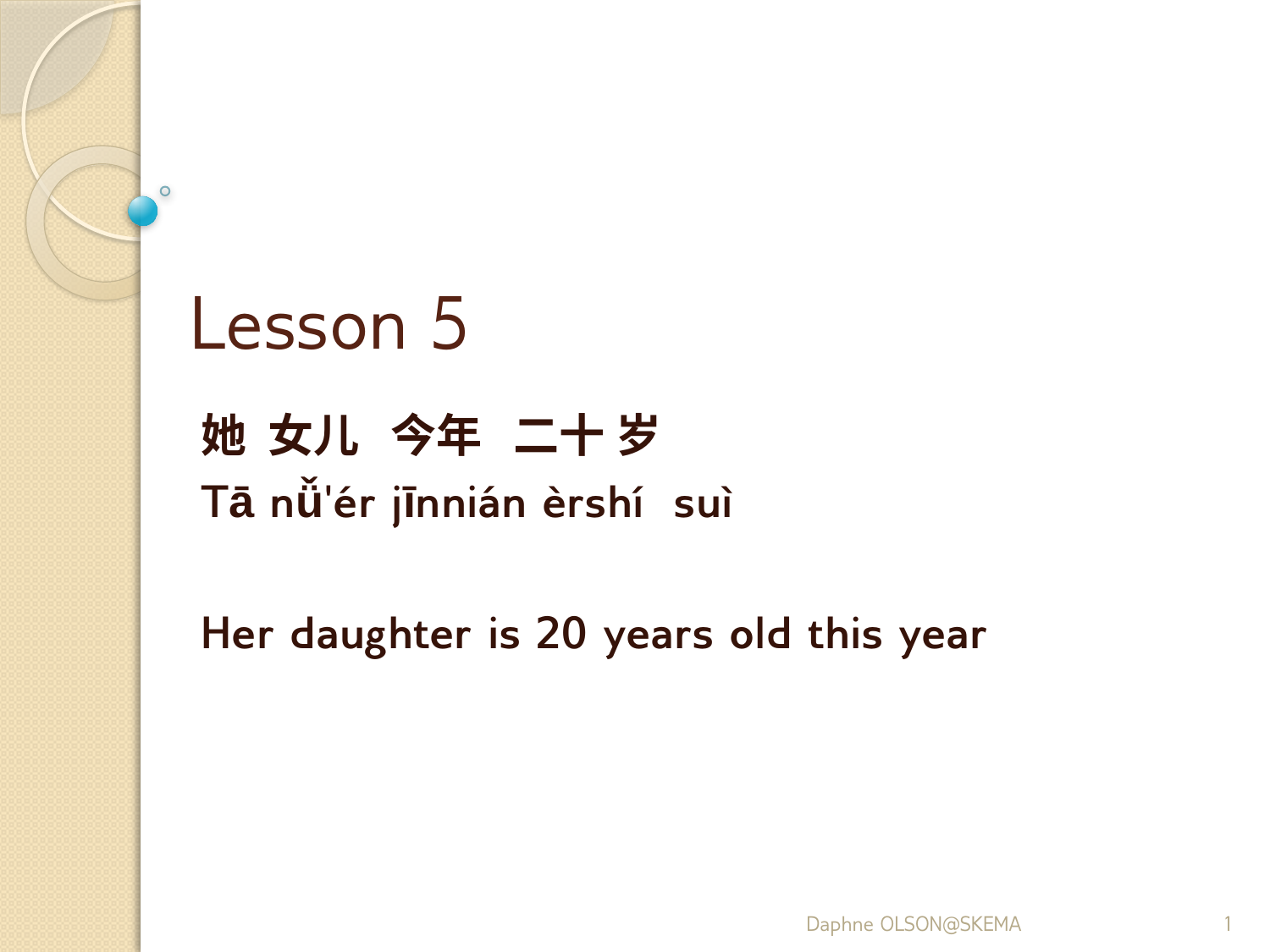

# Lesson 5
她  女儿   今年   二十 岁
Tā nǚ'ér jīnnián èrshí  suì

Her daughter is 20 years old this year

Daphne OLSON@SKEMA
1